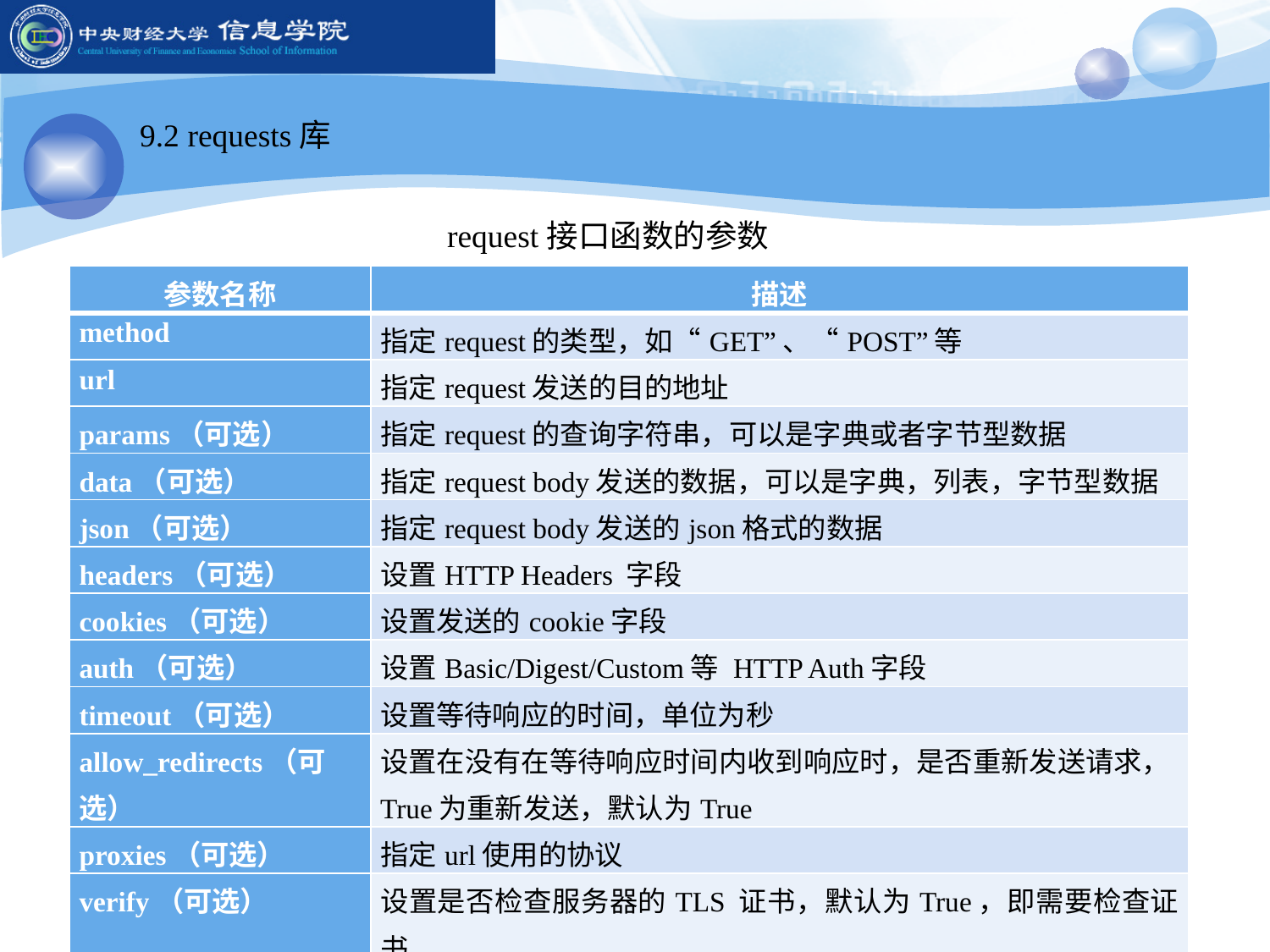

9.2 requests库

request接口函数的参数
| 参数名称 | 描述 |
| --- | --- |
| method | 指定request的类型，如“GET”、“POST”等 |
| url | 指定request发送的目的地址 |
| params（可选） | 指定request的查询字符串，可以是字典或者字节型数据 |
| data（可选） | 指定request body发送的数据，可以是字典，列表，字节型数据 |
| json（可选） | 指定request body发送的json格式的数据 |
| headers（可选） | 设置HTTP Headers 字段 |
| cookies（可选） | 设置发送的cookie字段 |
| auth（可选） | 设置Basic/Digest/Custom等 HTTP Auth字段 |
| timeout（可选） | 设置等待响应的时间，单位为秒 |
| allow\_redirects（可选） | 设置在没有在等待响应时间内收到响应时，是否重新发送请求，True为重新发送，默认为True |
| proxies（可选） | 指定url使用的协议 |
| verify（可选） | 设置是否检查服务器的TLS 证书，默认为True，即需要检查证书 |
| stream （可选） | 设置响应内容是否直接下载，默认为True，即直接下载 |
| cert（可选） | 指定 ssl 客户端证书文件 |